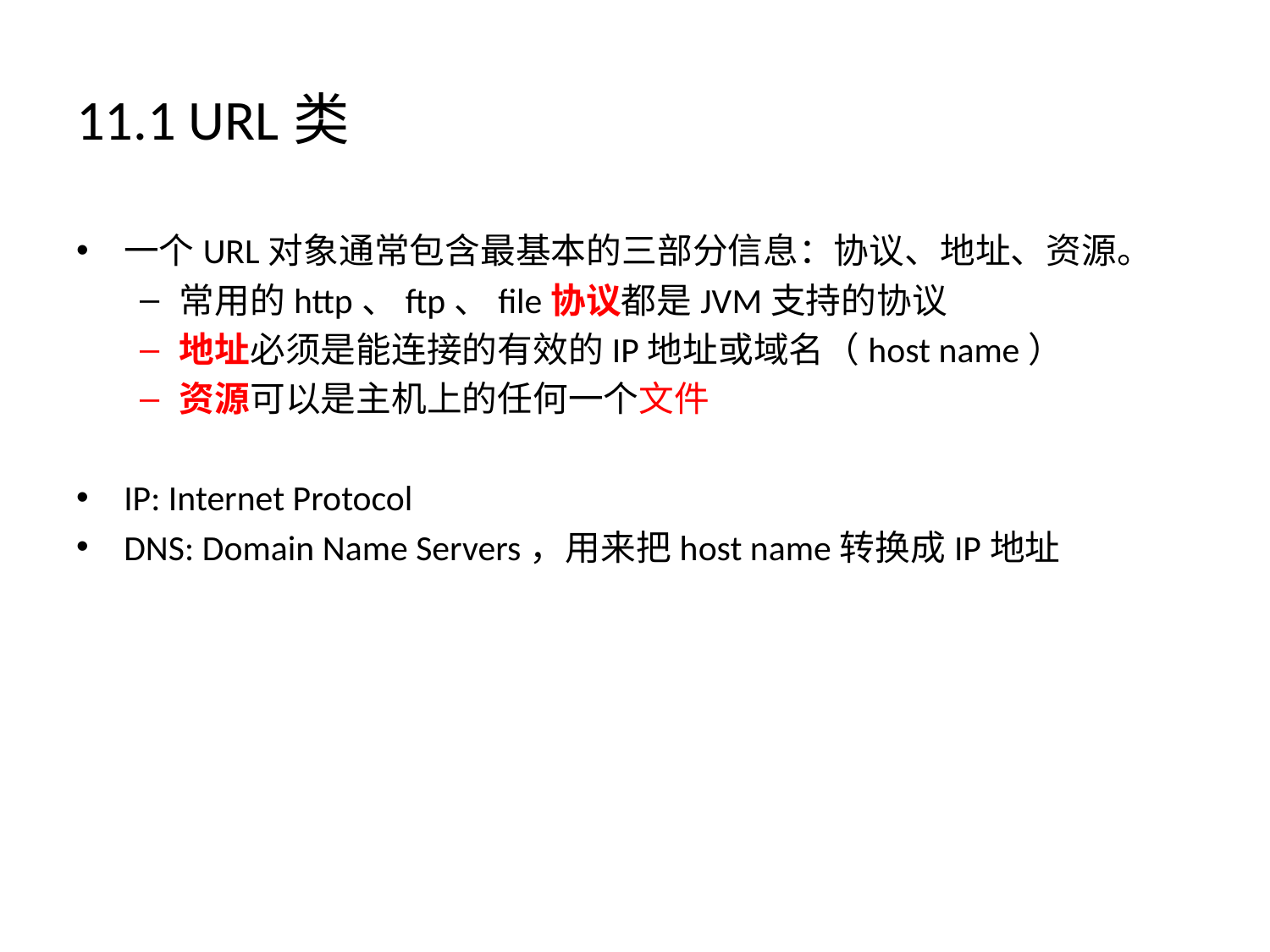

# 11.1 URL类
一个URL对象通常包含最基本的三部分信息：协议、地址、资源。
常用的http、ftp、file协议都是JVM支持的协议
地址必须是能连接的有效的IP地址或域名（host name）
资源可以是主机上的任何一个文件

IP: Internet Protocol
DNS: Domain Name Servers，用来把host name转换成IP地址